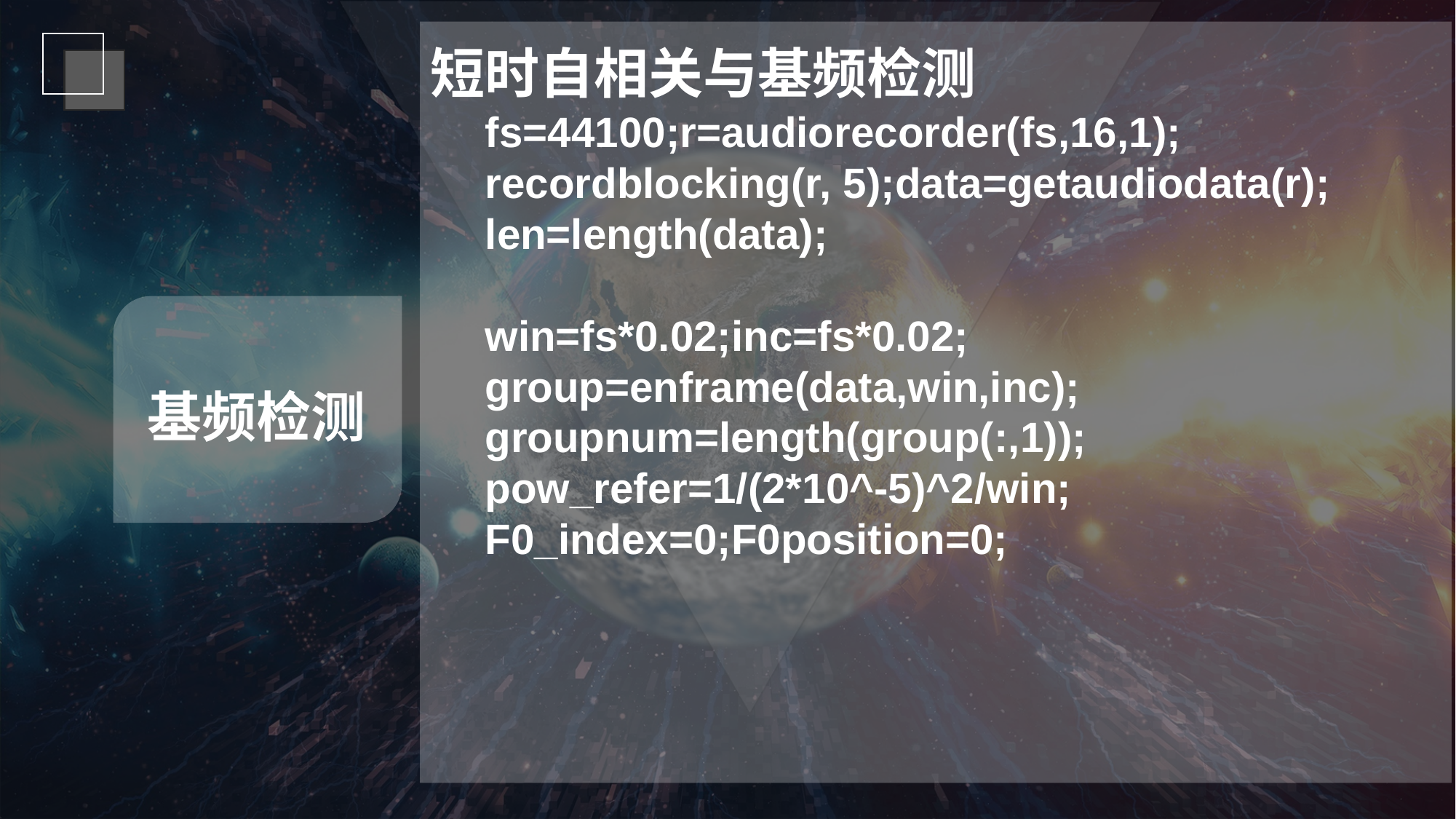

短时自相关与基频检测
fs=44100;r=audiorecorder(fs,16,1);
recordblocking(r, 5);data=getaudiodata(r);
len=length(data);

win=fs*0.02;inc=fs*0.02;
group=enframe(data,win,inc);
groupnum=length(group(:,1));
pow_refer=1/(2*10^-5)^2/win;
F0_index=0;F0position=0;

基频检测